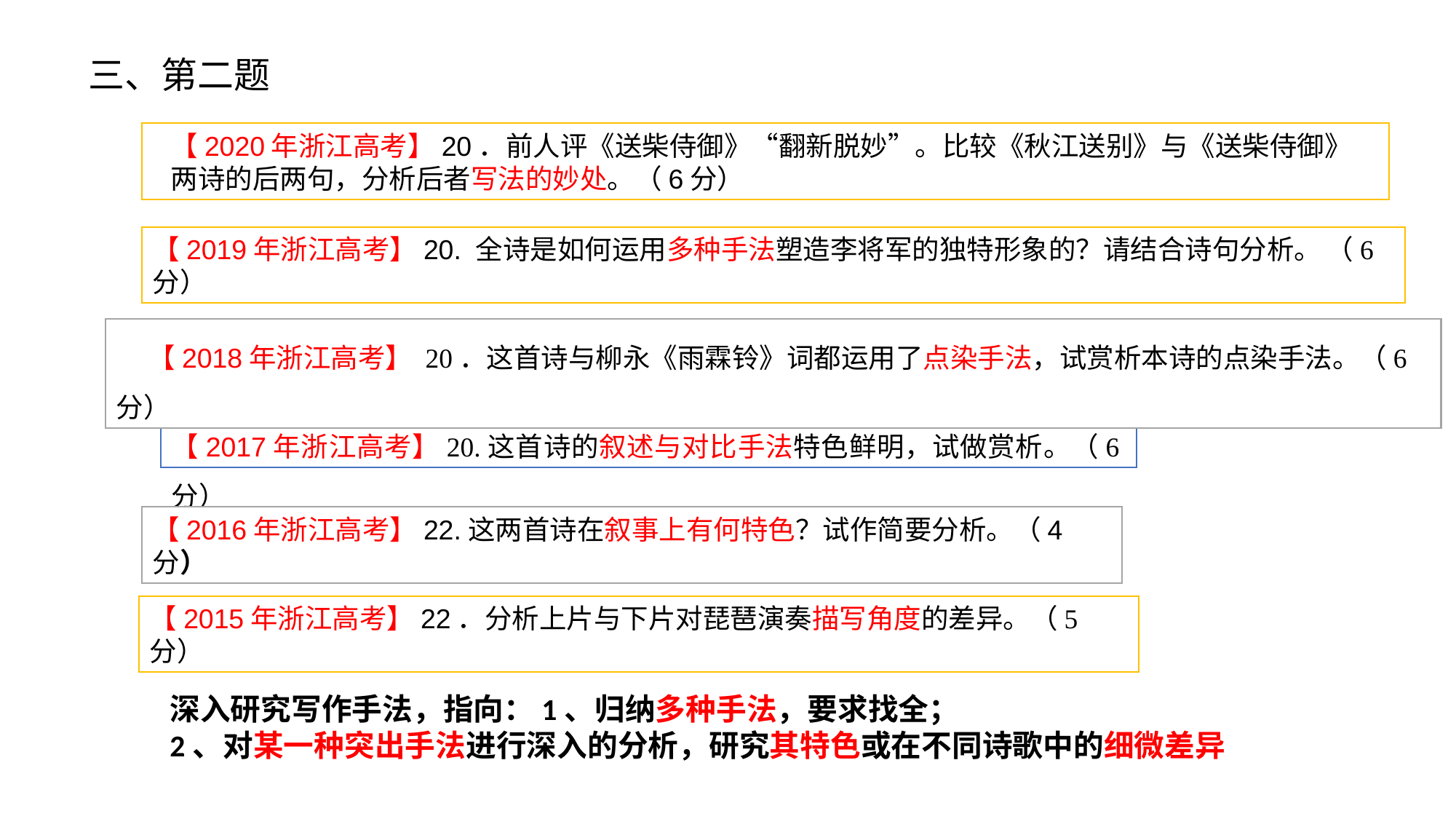

三、第二题
【2020年浙江高考】20．前人评《送柴侍御》“翻新脱妙”。比较《秋江送别》与《送柴侍御》两诗的后两句，分析后者写法的妙处。（6分）
【2019年浙江高考】20. 全诗是如何运用多种手法塑造李将军的独特形象的？请结合诗句分析。 （6分）
【2018年浙江高考】 20．这首诗与柳永《雨霖铃》词都运用了点染手法，试赏析本诗的点染手法。（6分）
【2017年浙江高考】20.这首诗的叙述与对比手法特色鲜明，试做赏析。（6分）
【2016年浙江高考】22.这两首诗在叙事上有何特色？试作简要分析。（4分）
【2015年浙江高考】22．分析上片与下片对琵琶演奏描写角度的差异。（5分）
深入研究写作手法，指向：1、归纳多种手法，要求找全；
2、对某一种突出手法进行深入的分析，研究其特色或在不同诗歌中的细微差异